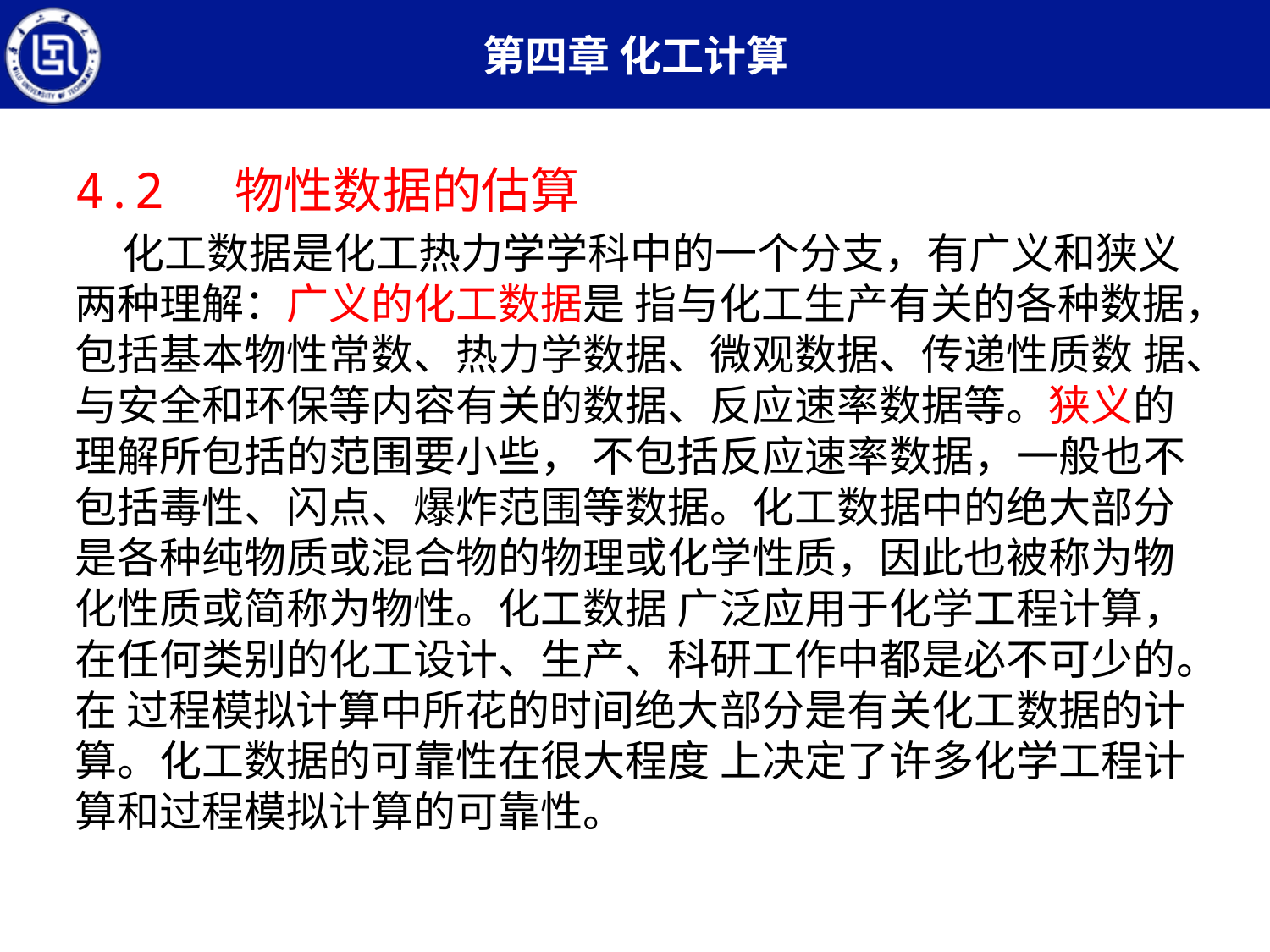

4.2  物性数据的估算
化工数据是化工热力学学科中的一个分支，有广义和狭义两种理解：广义的化工数据是 指与化工生产有关的各种数据，包括基本物性常数、热力学数据、微观数据、传递性质数 据、与安全和环保等内容有关的数据、反应速率数据等。狭义的理解所包括的范围要小些， 不包括反应速率数据，一般也不包括毒性、闪点、爆炸范围等数据。化工数据中的绝大部分 是各种纯物质或混合物的物理或化学性质，因此也被称为物化性质或简称为物性。化工数据 广泛应用于化学工程计算，在任何类别的化工设计、生产、科研工作中都是必不可少的。在 过程模拟计算中所花的时间绝大部分是有关化工数据的计算。化工数据的可靠性在很大程度 上决定了许多化学工程计算和过程模拟计算的可靠性。